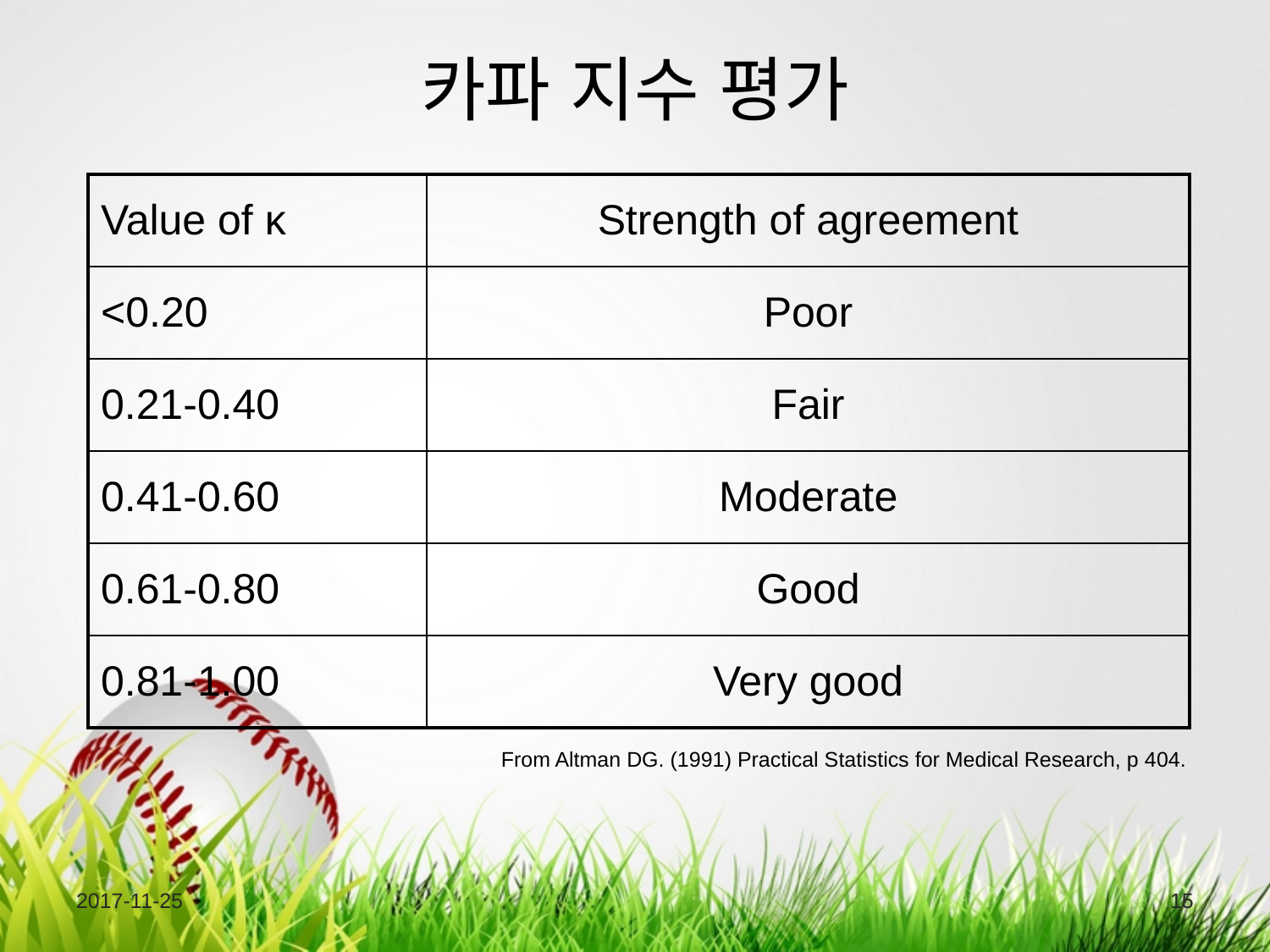

# 카파 지수 평가
| Value of κ | Strength of agreement |
| --- | --- |
| <0.20 | Poor |
| 0.21-0.40 | Fair |
| 0.41-0.60 | Moderate |
| 0.61-0.80 | Good |
| 0.81-1.00 | Very good |
From Altman DG. (1991) Practical Statistics for Medical Research, p 404.
2017-11-25
15